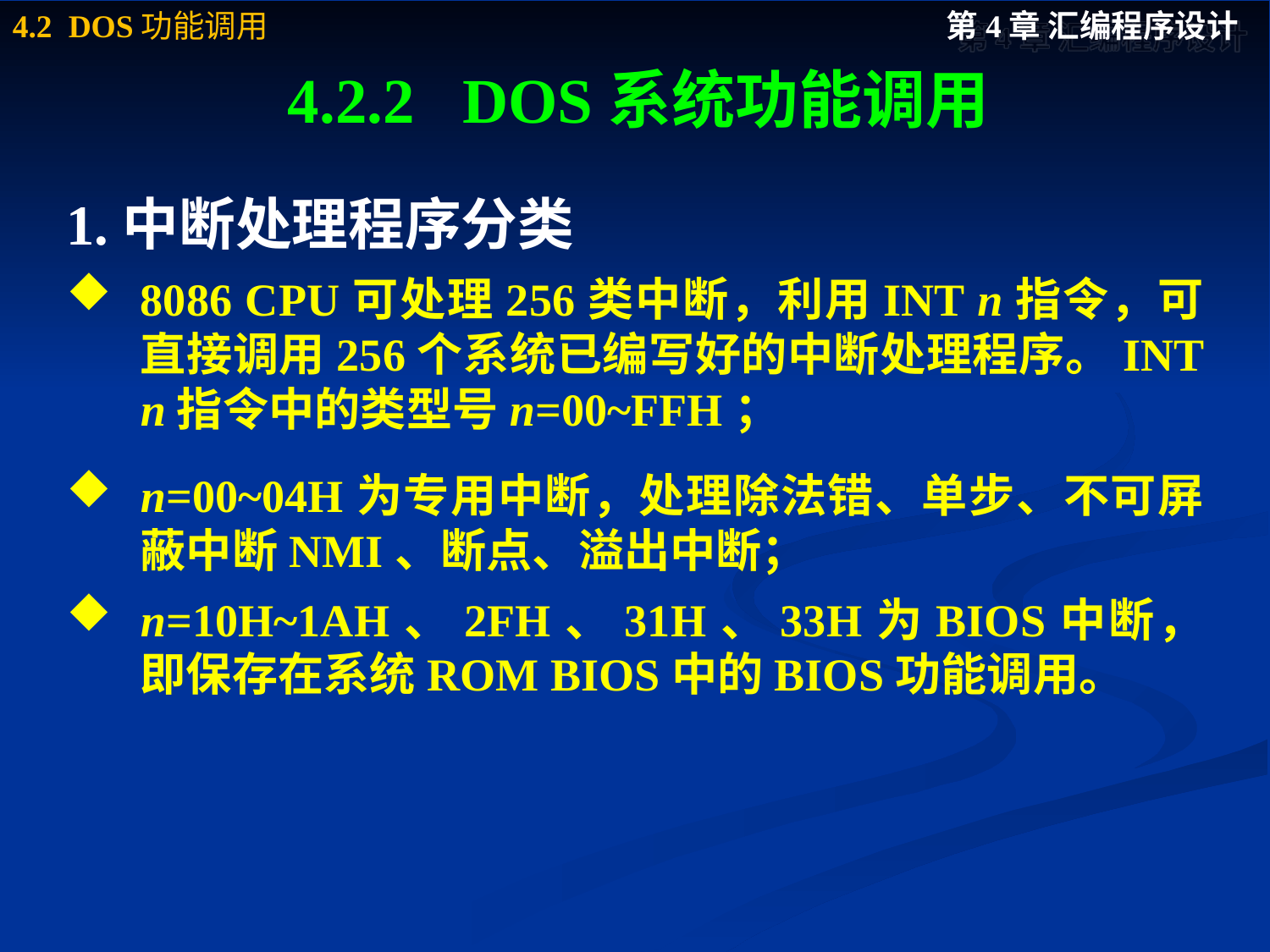

# 4.2.2   DOS系统功能调用
1.中断处理程序分类
8086 CPU可处理256类中断，利用INT n指令，可直接调用256个系统已编写好的中断处理程序。INT n指令中的类型号n=00~FFH；
n=00~04H为专用中断，处理除法错、单步、不可屏蔽中断NMI、断点、溢出中断；
n=10H~1AH、2FH、31H、33H为BIOS中断，即保存在系统ROM BIOS中的BIOS功能调用。